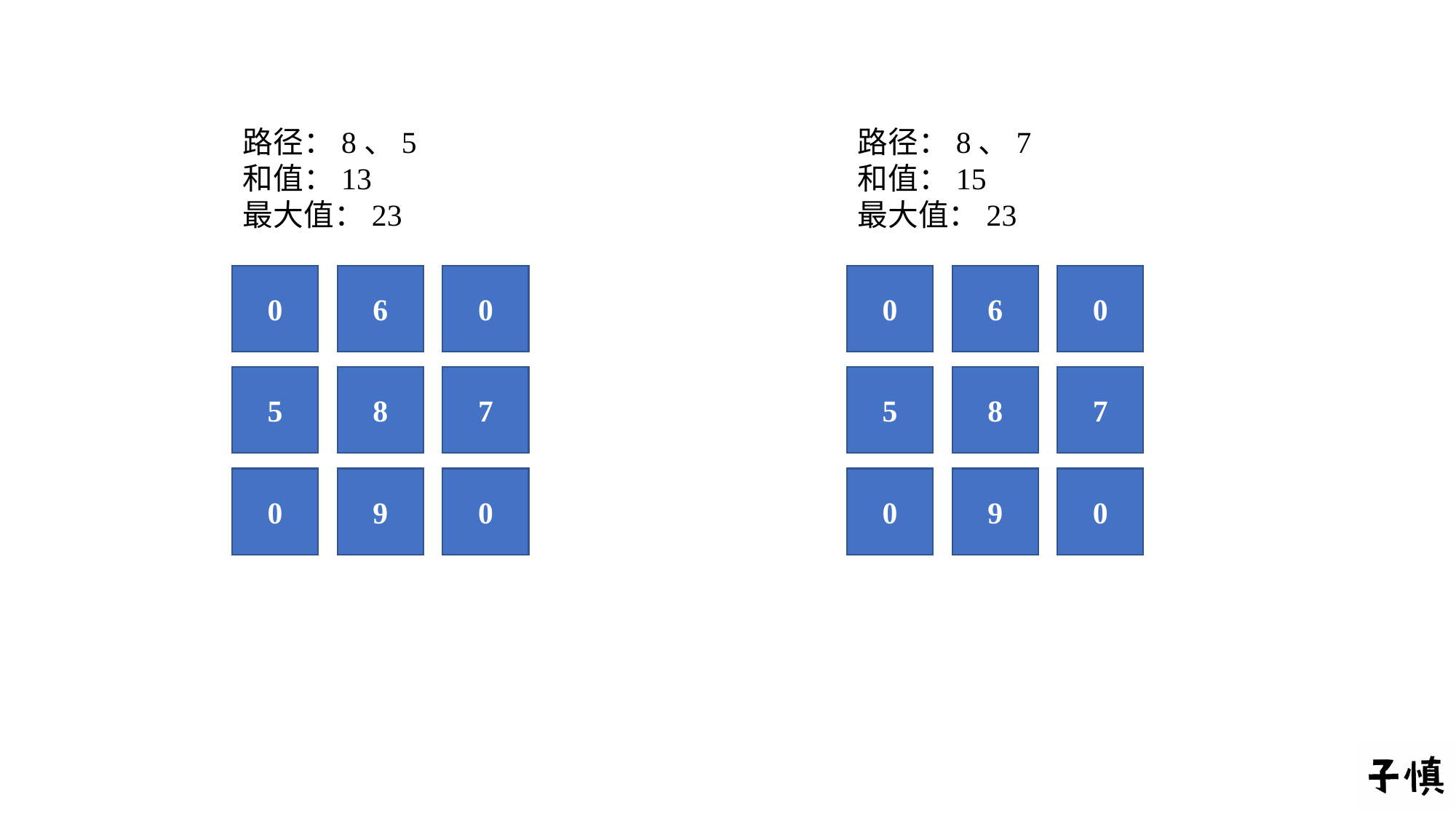

路径：8、7
和值：15
最大值：23
路径：8、5
和值：13
最大值：23
0
6
0
0
6
0
5
8
7
5
8
7
0
9
0
0
9
0